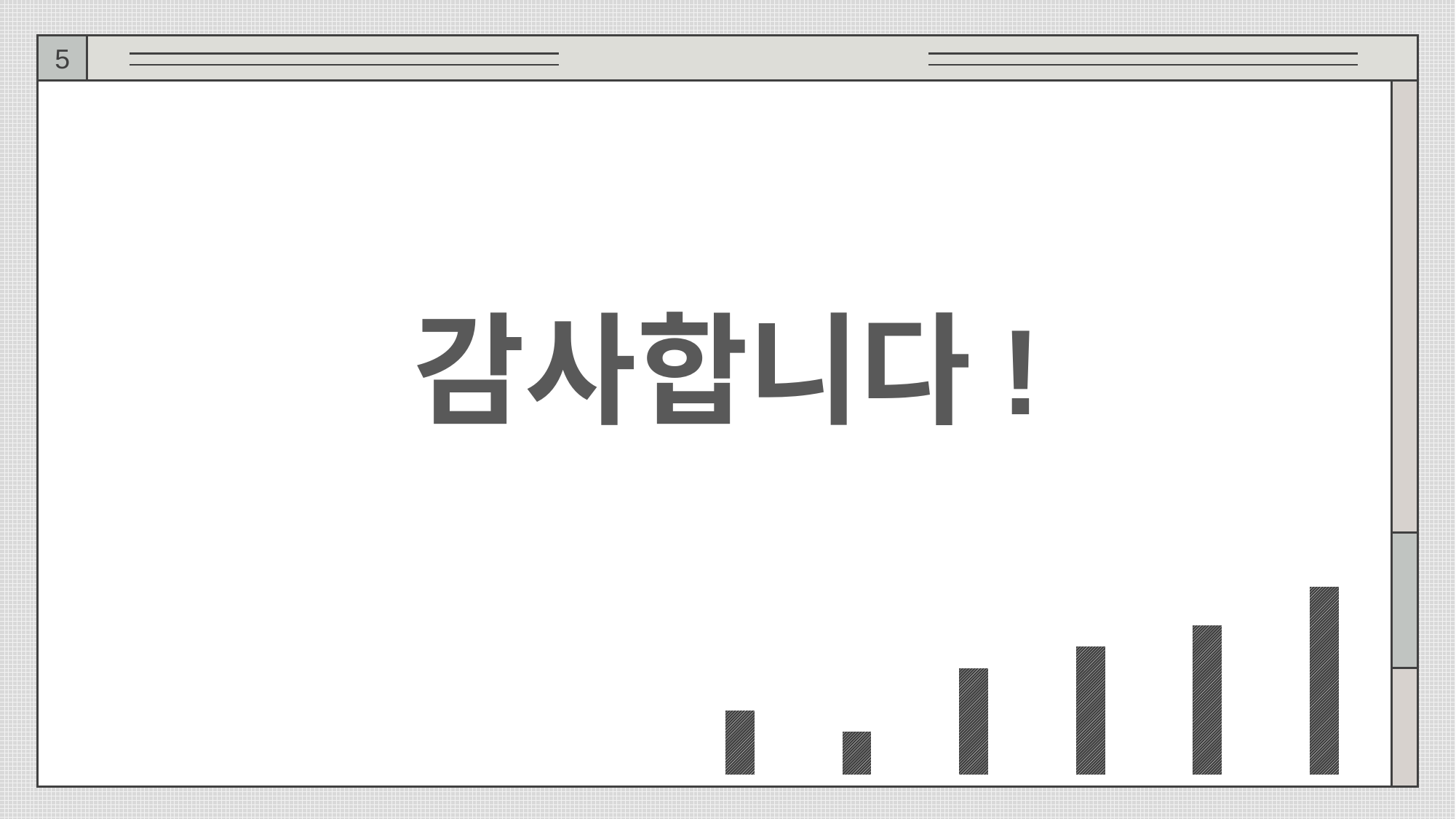

5

감사합니다!

### Chart

| Category | 계열 1 |
|---|---|
| 1 | 0.3 |
| 2 | 0.2 |
| 3 | 0.5 |
| 4 | 0.6 |
| 5 | 0.7 |
| 6 | 0.88 |